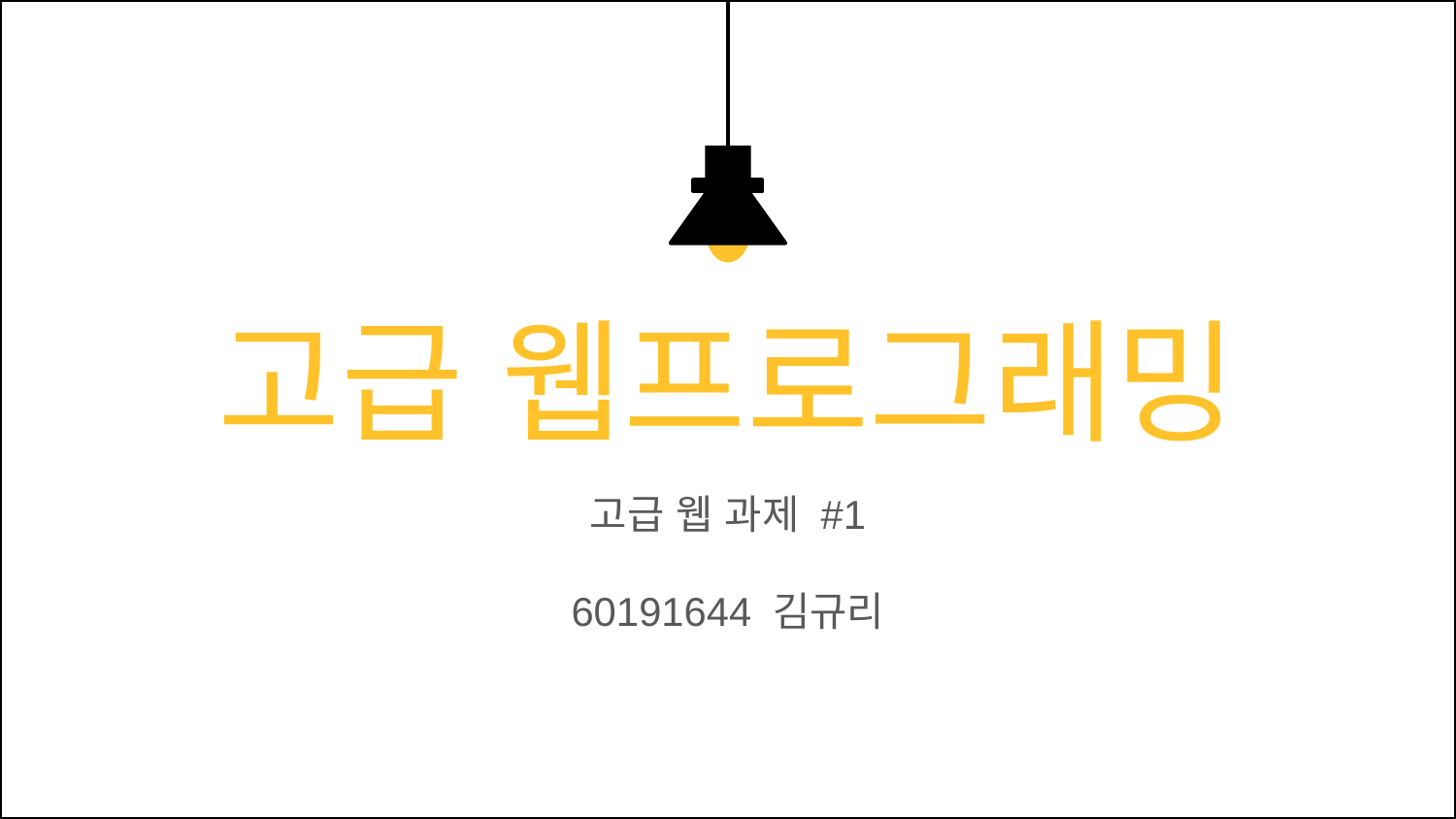

고급 웹프로그래밍
고급 웹 과제 #1

60191644 김규리